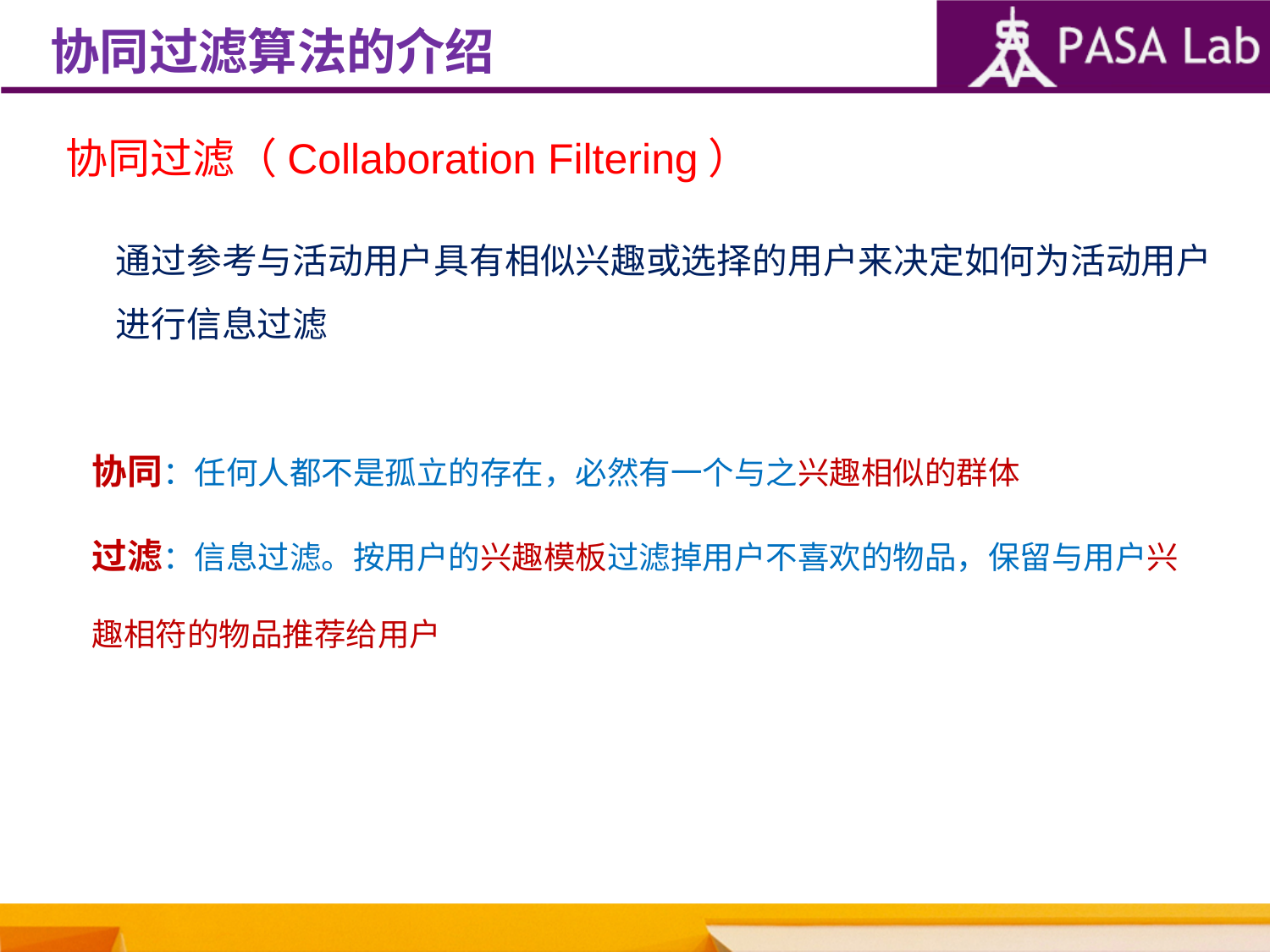

协同过滤算法的介绍
协同过滤（Collaboration Filtering）
通过参考与活动用户具有相似兴趣或选择的用户来决定如何为活动用户进行信息过滤
协同：任何人都不是孤立的存在，必然有一个与之兴趣相似的群体
过滤：信息过滤。按用户的兴趣模板过滤掉用户不喜欢的物品，保留与用户兴趣相符的物品推荐给用户